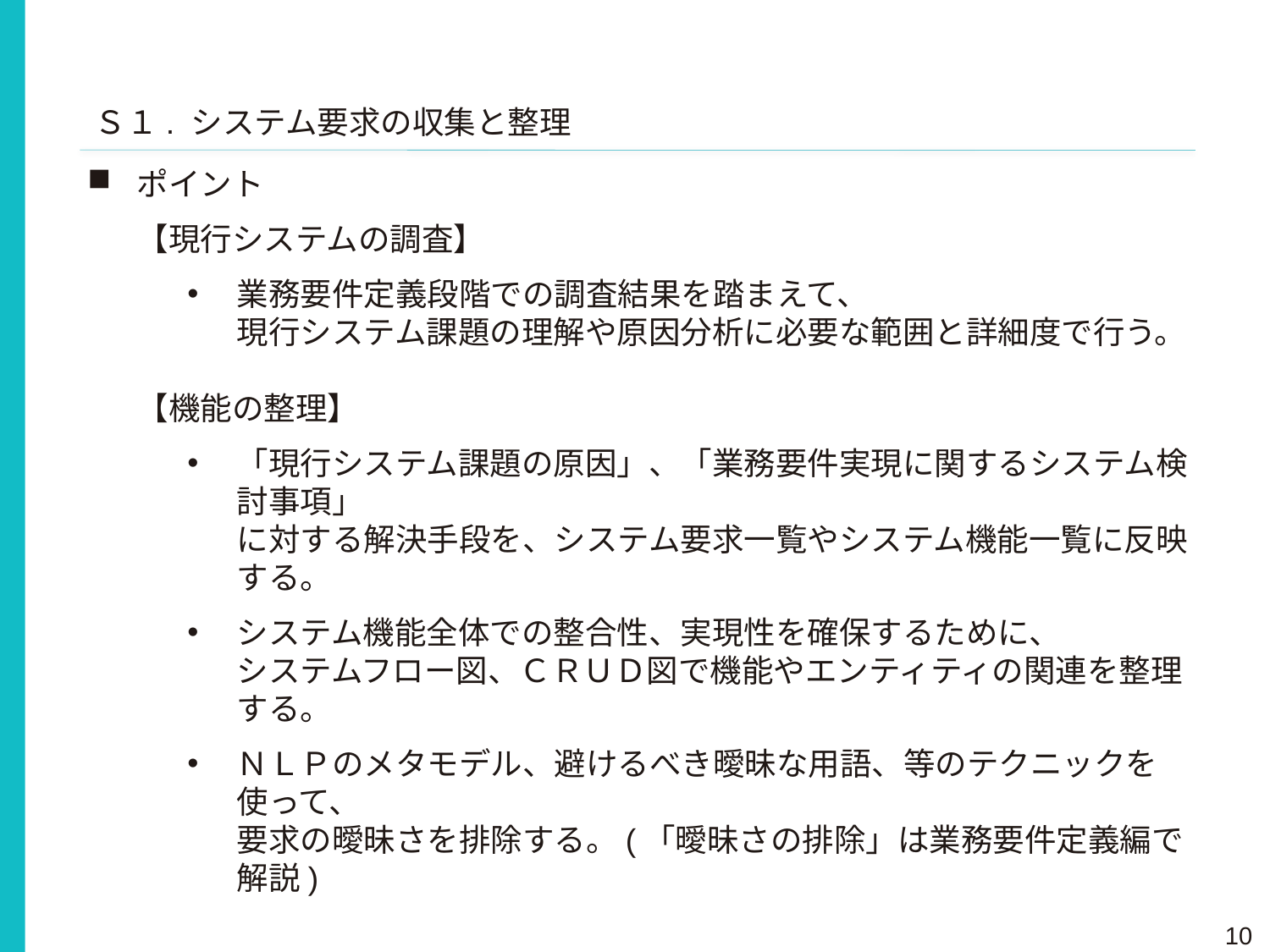

Ｓ１. システム要求の収集と整理
ポイント

【現行システムの調査】

業務要件定義段階での調査結果を踏まえて、
現行システム課題の理解や原因分析に必要な範囲と詳細度で行う。

【機能の整理】

「現行システム課題の原因」、「業務要件実現に関するシステム検討事項」
に対する解決手段を、システム要求一覧やシステム機能一覧に反映する。

システム機能全体での整合性、実現性を確保するために、
システムフロー図、ＣＲＵＤ図で機能やエンティティの関連を整理する。

ＮＬＰのメタモデル、避けるべき曖昧な用語、等のテクニックを使って、
要求の曖昧さを排除する。(「曖昧さの排除」は業務要件定義編で解説)

10